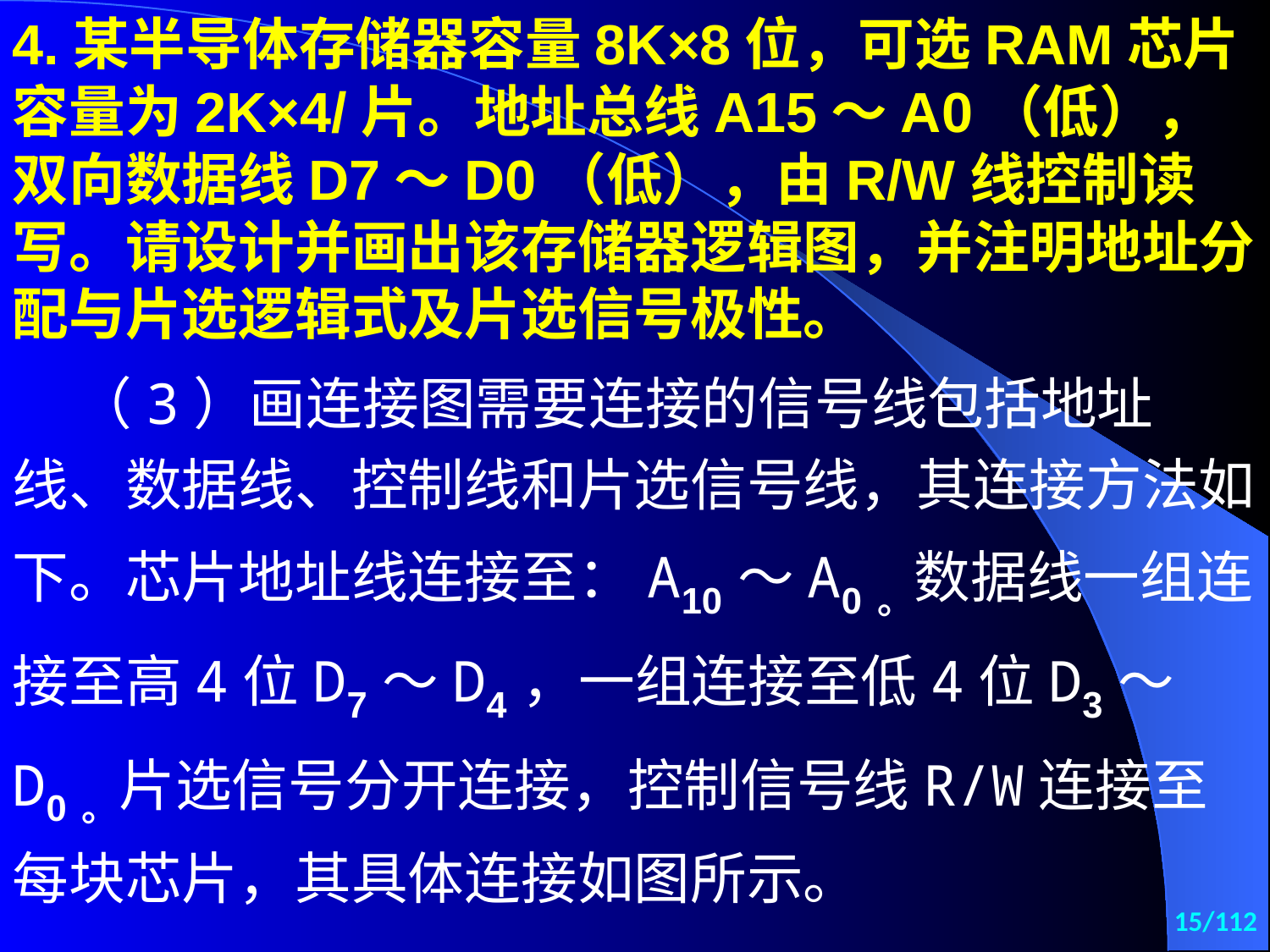

4.某半导体存储器容量8K×8位，可选RAM芯片容量为2K×4/片。地址总线A15～A0（低），双向数据线D7～D0（低），由R/W线控制读写。请设计并画出该存储器逻辑图，并注明地址分配与片选逻辑式及片选信号极性。
（3）画连接图需要连接的信号线包括地址线、数据线、控制线和片选信号线，其连接方法如下。芯片地址线连接至：A10～A0。数据线一组连接至高4位D7～D4，一组连接至低4位D3～D0。片选信号分开连接，控制信号线R/W连接至每块芯片，其具体连接如图所示。
15/112